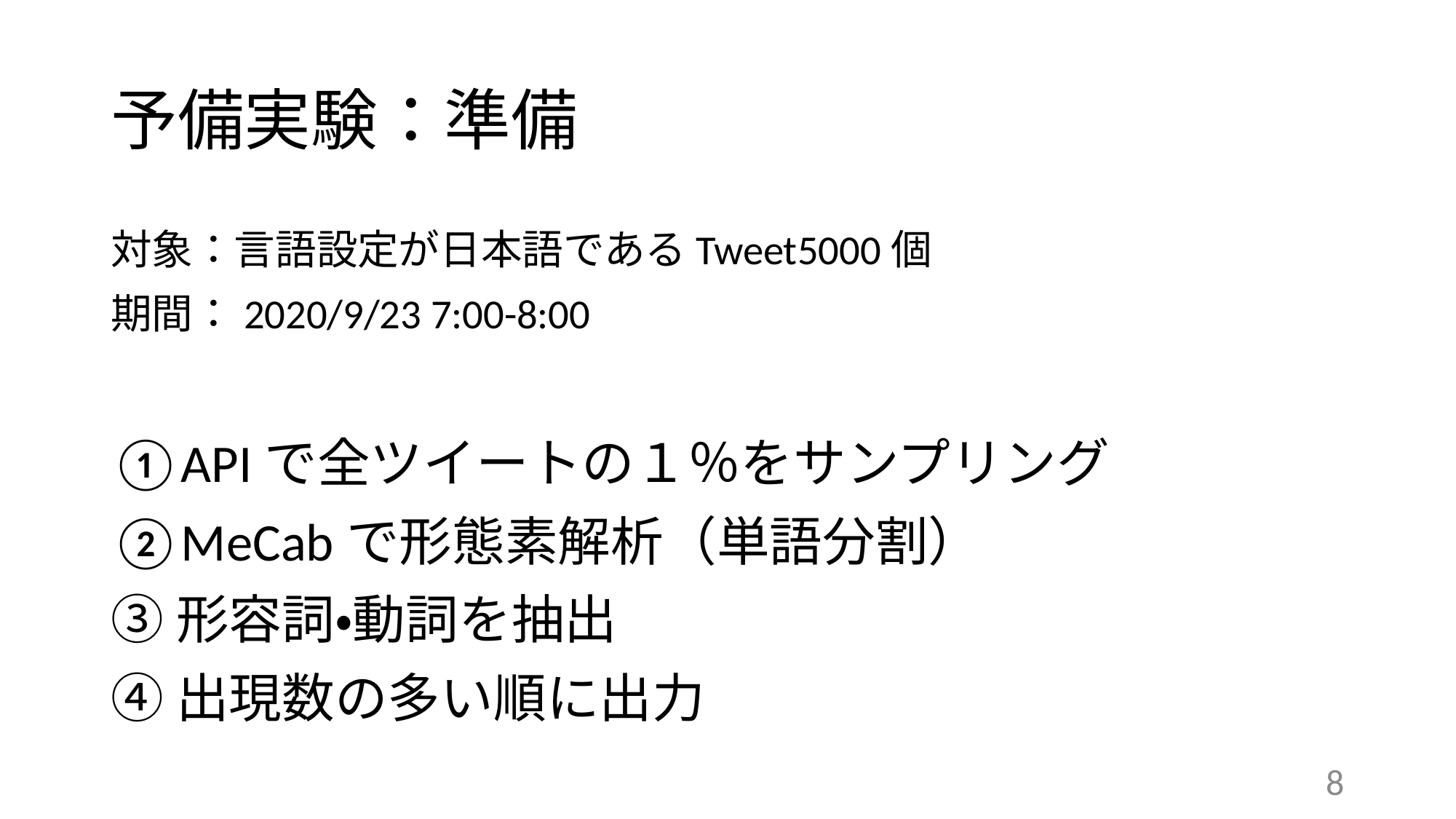

# 予備実験：準備
対象：言語設定が日本語であるTweet5000個
期間：2020/9/23 7:00-8:00

①APIで全ツイートの１％をサンプリング
②MeCabで形態素解析（単語分割）
➂形容詞・動詞を抽出
④出現数の多い順に出力

8